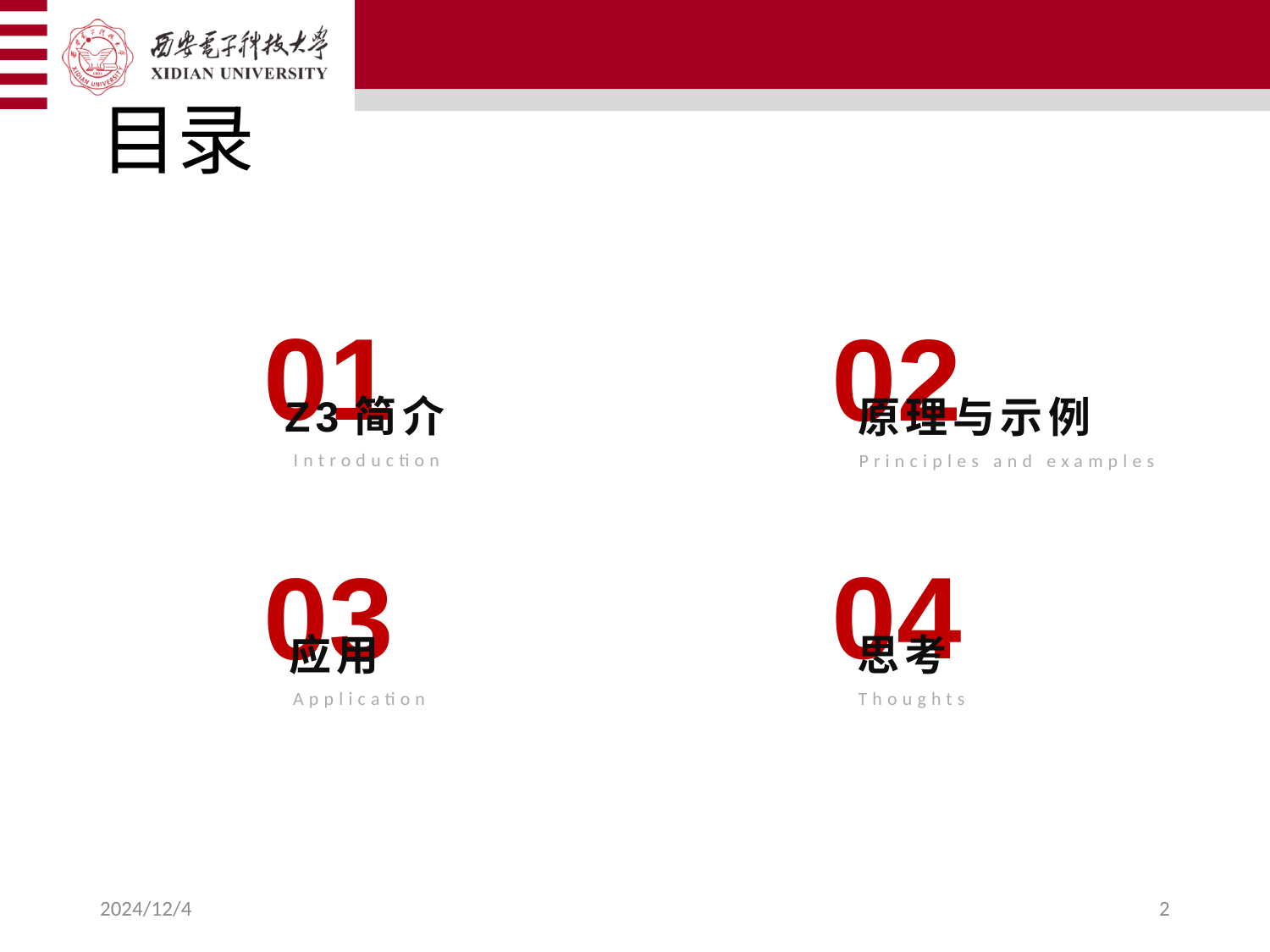

# 目录
01
02
Z3简介
原理与示例
Introduction
Principles and examples
04
03
思考
应用
Thoughts
Application
2024/12/4

2